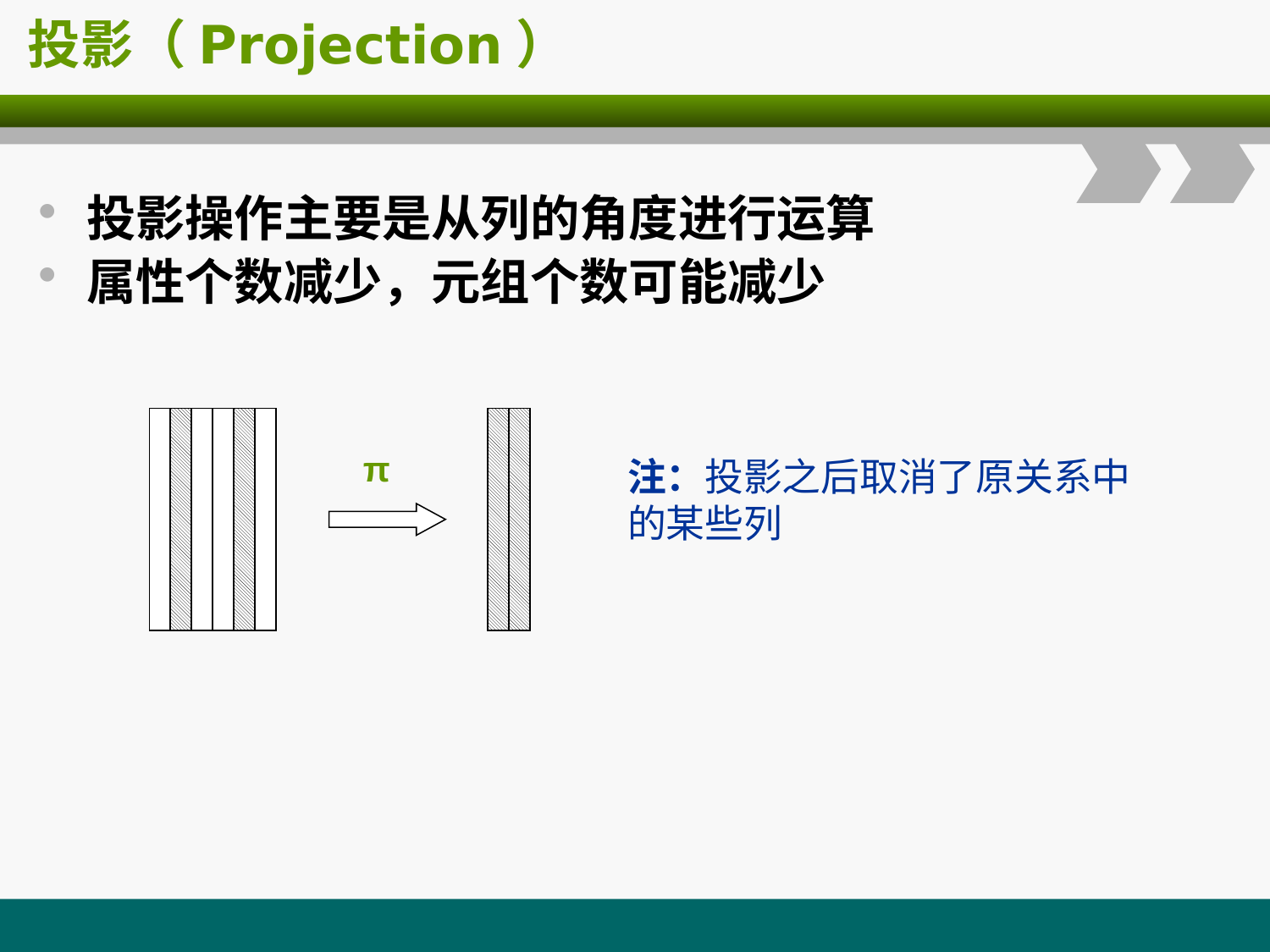

# 投影（Projection）
投影操作主要是从列的角度进行运算
属性个数减少，元组个数可能减少

π

注：投影之后取消了原关系中的某些列